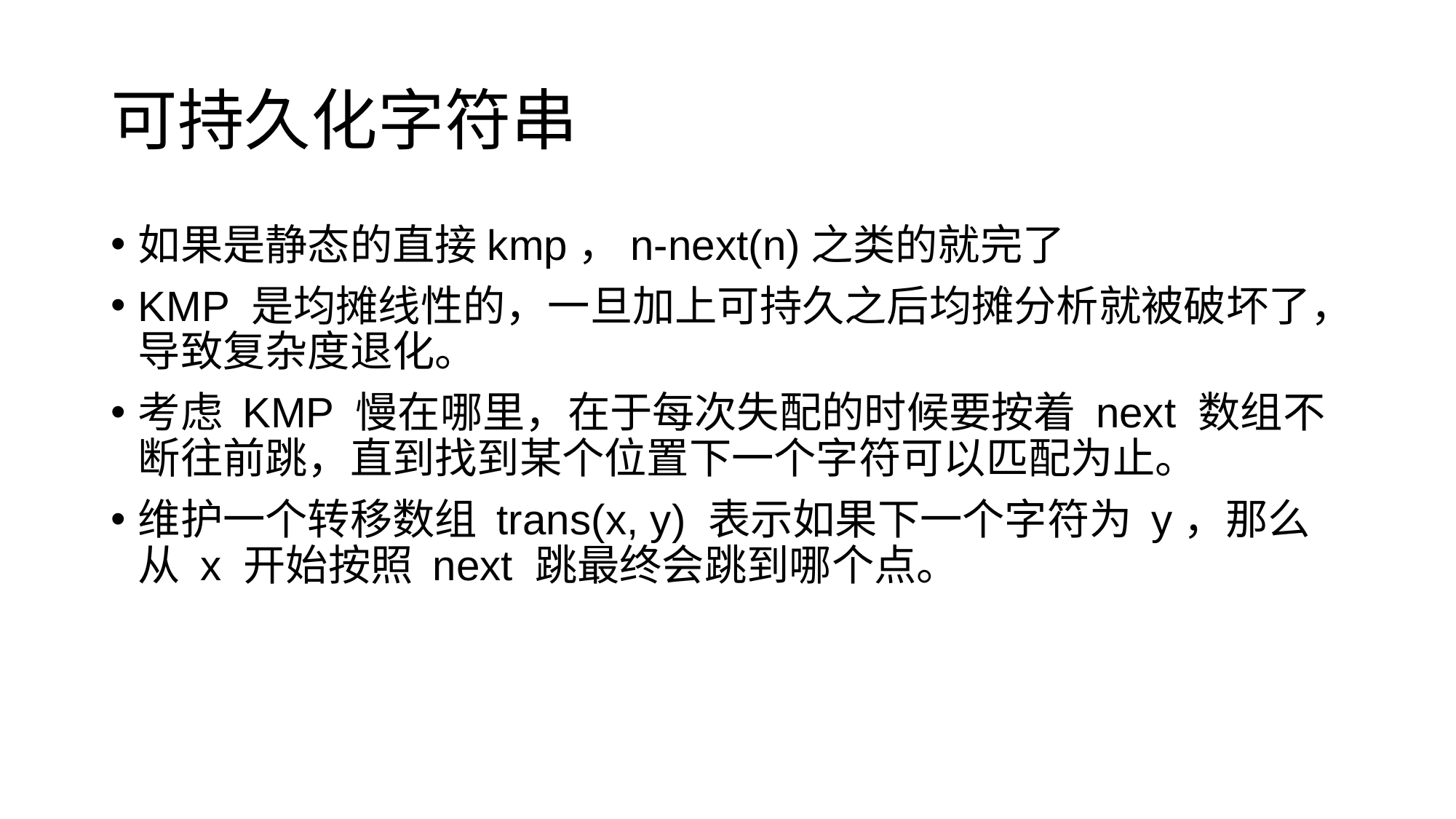

# 可持久化字符串
如果是静态的直接kmp，n-next(n)之类的就完了
KMP 是均摊线性的，一旦加上可持久之后均摊分析就被破坏了，导致复杂度退化。
考虑 KMP 慢在哪里，在于每次失配的时候要按着 next 数组不断往前跳，直到找到某个位置下一个字符可以匹配为止。
维护一个转移数组 trans(x, y) 表示如果下一个字符为 y，那么从 x 开始按照 next 跳最终会跳到哪个点。